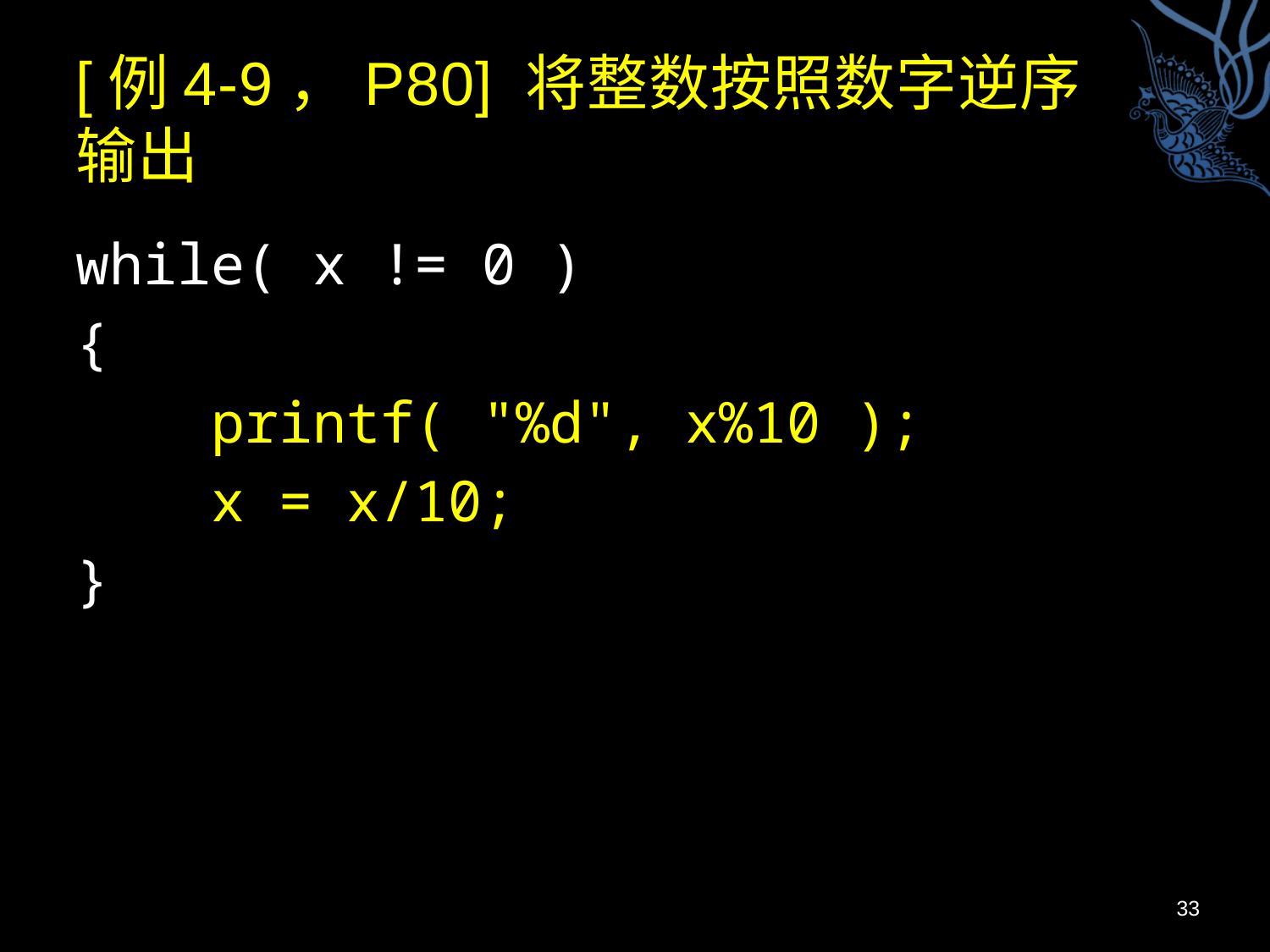

# [例4-9，P80] 将整数按照数字逆序输出
while( x != 0 )
{
    printf( "%d", x%10 );
    x = x/10;
}
33